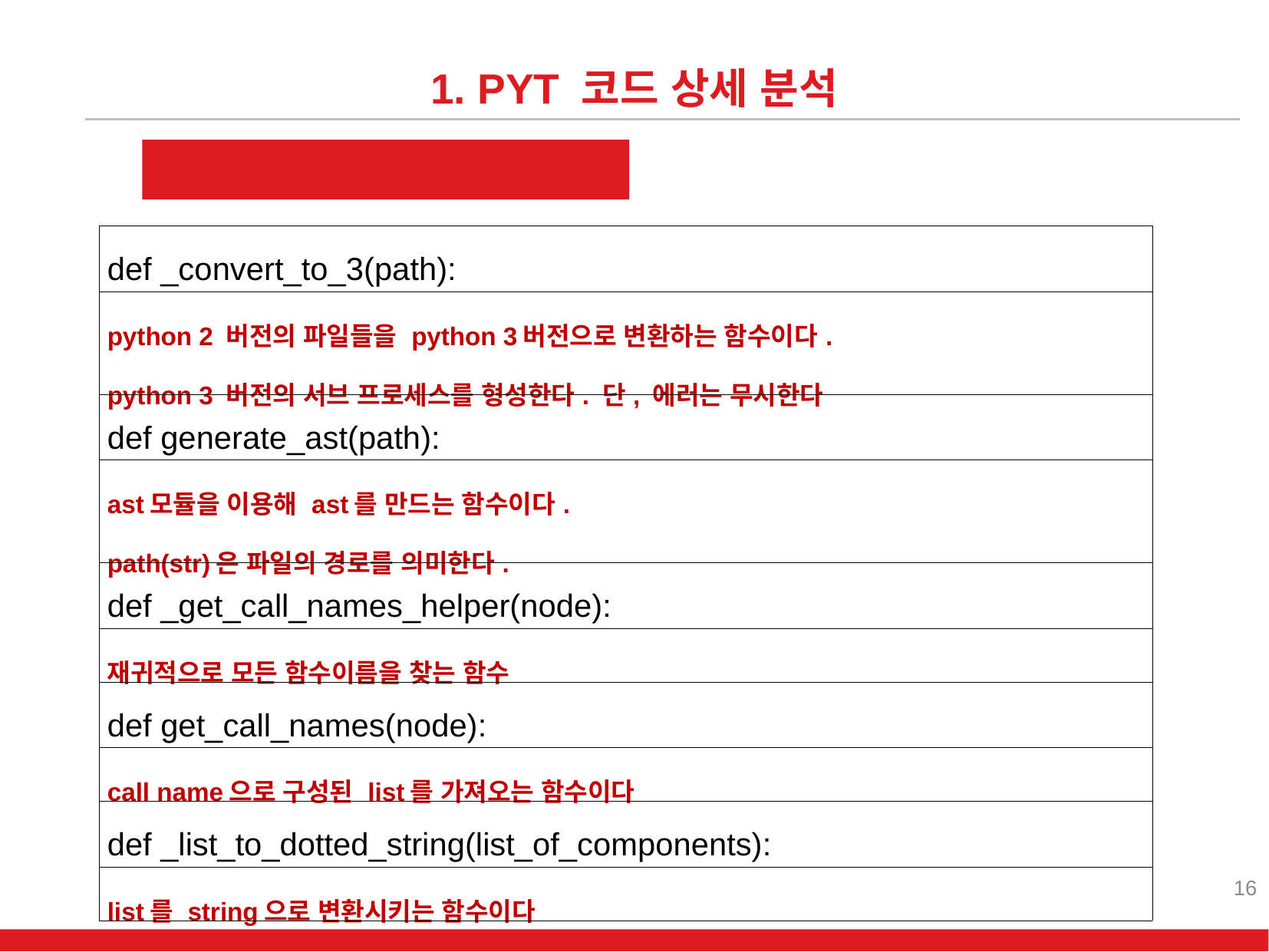

1. PYT 코드 상세 분석
ast_helper.py
| def \_convert\_to\_3(path): |
| --- |
| python 2 버전의 파일들을 python 3버전으로 변환하는 함수이다. python 3 버전의 서브 프로세스를 형성한다. 단, 에러는 무시한다 |
| def generate\_ast(path): |
| ast모듈을 이용해 ast를 만드는 함수이다. path(str)은 파일의 경로를 의미한다. |
| def \_get\_call\_names\_helper(node): |
| 재귀적으로 모든 함수이름을 찾는 함수 |
| def get\_call\_names(node): |
| call name으로 구성된 list를 가져오는 함수이다 |
| def \_list\_to\_dotted\_string(list\_of\_components): |
| list를 string으로 변환시키는 함수이다 |
16